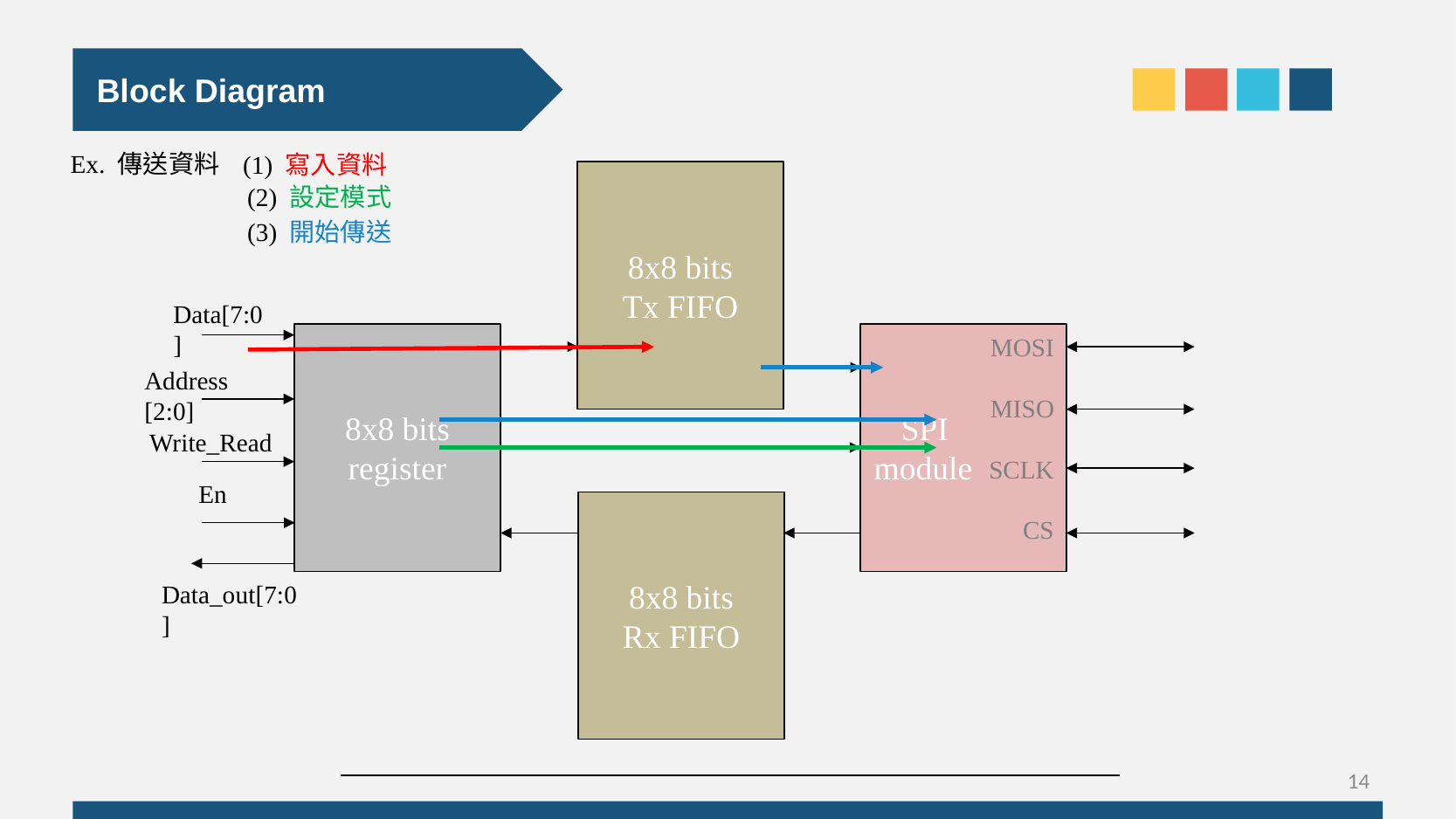

Block Diagram

Ex. 傳送資料
       (1) 寫入資料
8x8 bits
Tx FIFO
　  (2) 設定模式
　  (3) 開始傳送
Data[7:0]
8x8 bits
register

MOSI

MISO

SCLK

CS
Address [2:0]
SPI
module
Write_Read
En
8x8 bits
Rx FIFO
Data_out[7:0]
14